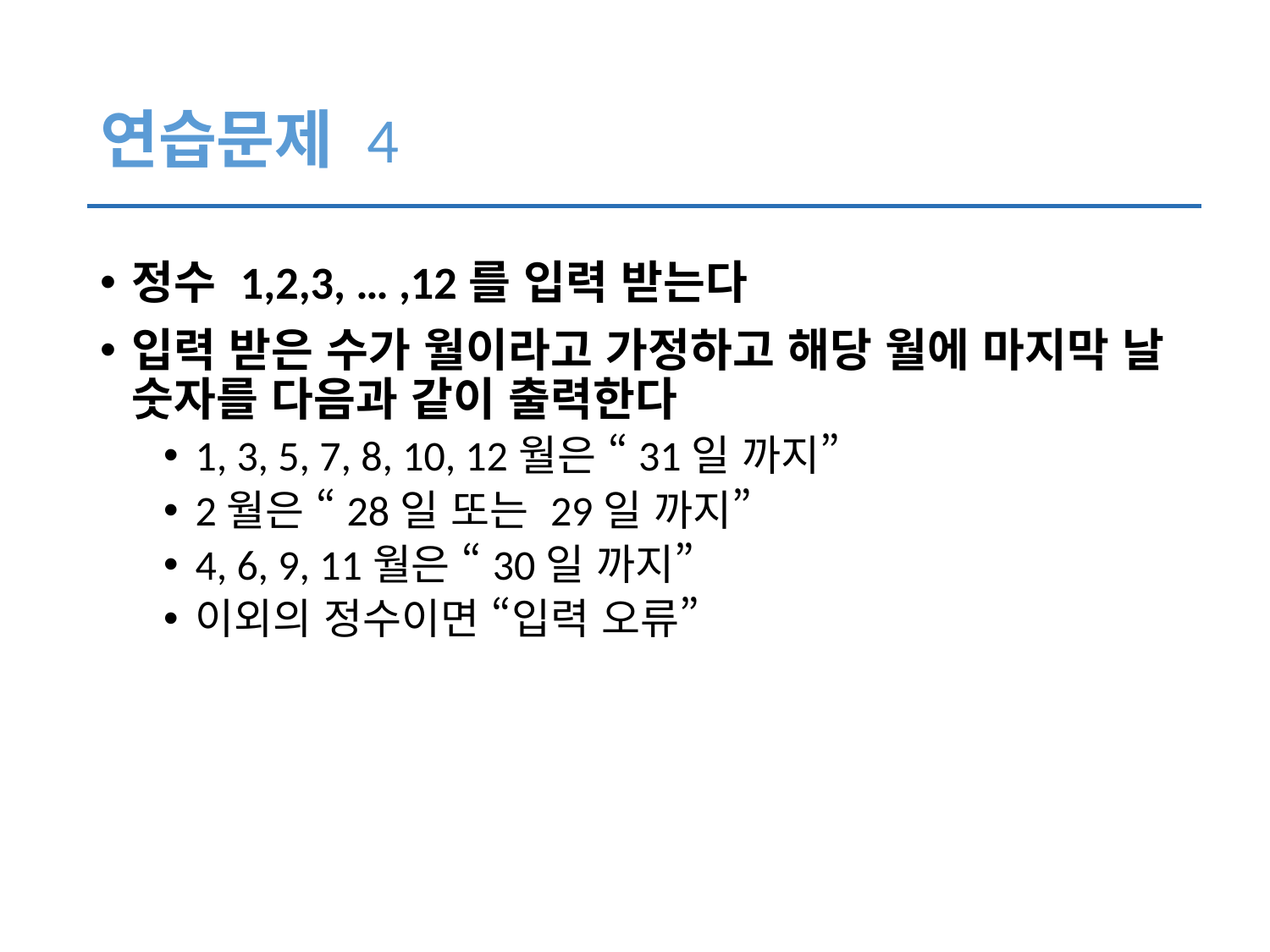

# 연습문제 4
정수 1,2,3, … ,12를 입력 받는다
입력 받은 수가 월이라고 가정하고 해당 월에 마지막 날 숫자를 다음과 같이 출력한다
1, 3, 5, 7, 8, 10, 12월은 “31일 까지”
2월은 “28일 또는 29일 까지”
4, 6, 9, 11월은 “30일 까지”
이외의 정수이면 “입력 오류”